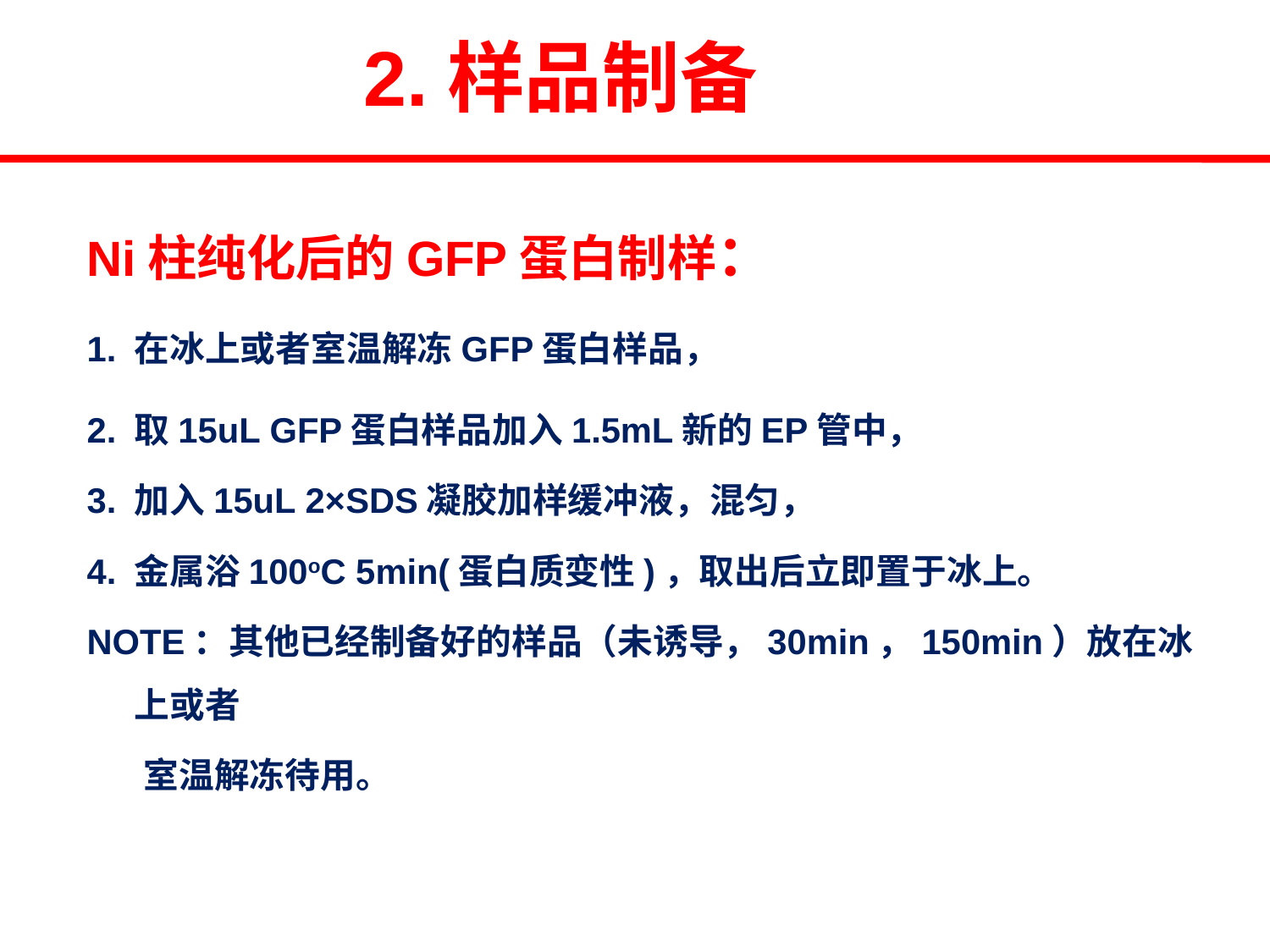

# 2.样品制备

Ni柱纯化后的GFP蛋白制样：
1. 在冰上或者室温解冻GFP蛋白样品，
2. 取15uL GFP蛋白样品加入1.5mL新的EP管中，
3. 加入15uL 2×SDS凝胶加样缓冲液，混匀，
4. 金属浴100oC 5min(蛋白质变性)，取出后立即置于冰上。
NOTE：其他已经制备好的样品（未诱导，30min，150min）放在冰上或者
      室温解冻待用。